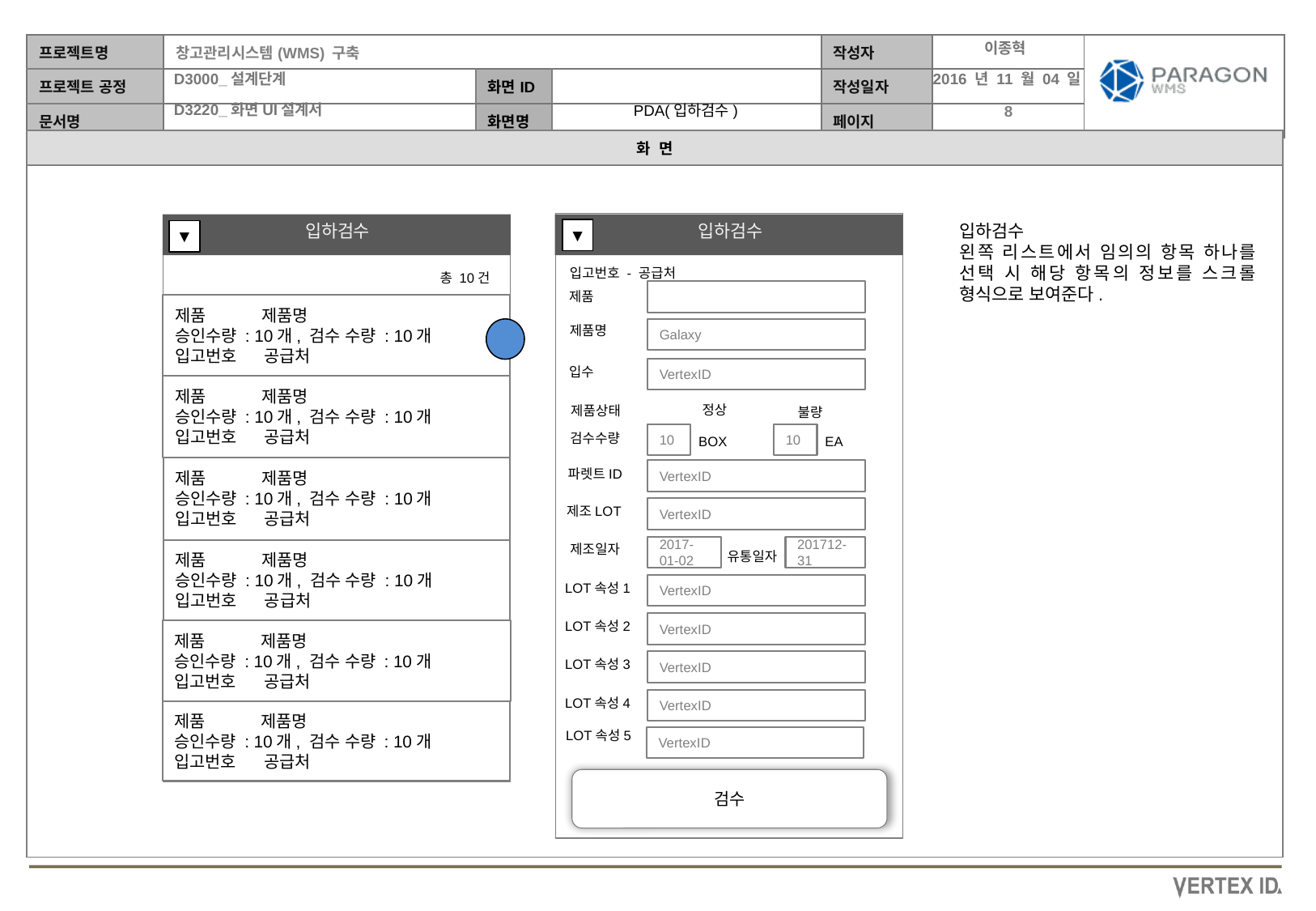

이종혁
2016 년 11 월 04 일
PDA(입하검수)

입하검수
왼쪽 리스트에서 임의의 항목 하나를 선택 시 해당 항목의 정보를 스크롤 형식으로 보여준다.

입하검수
입하검수

▼
▼
입고번호 - 공급처
총 10건

제품
제품            제품명
승인수량 : 10개, 검수 수량 : 10개
입고번호      공급처
제품명

Galaxy
입수
VertexID
제품            제품명
승인수량 : 10개, 검수 수량 : 10개
입고번호      공급처
정상
제품상태
불량
검수수량
10
10
BOX
EA
제품            제품명
승인수량 : 10개, 검수 수량 : 10개
입고번호      공급처
파렛트ID
VertexID
제조LOT
VertexID
제조일자
2017-01-02
201712-31
제품            제품명
승인수량 : 10개, 검수 수량 : 10개
입고번호      공급처
유통일자
LOT속성1
VertexID
LOT속성2
VertexID
제품            제품명
승인수량 : 10개, 검수 수량 : 10개
입고번호      공급처
LOT속성3
VertexID
LOT속성4
VertexID
제품            제품명
승인수량 : 10개, 검수 수량 : 10개
입고번호      공급처
LOT속성5
VertexID
검수